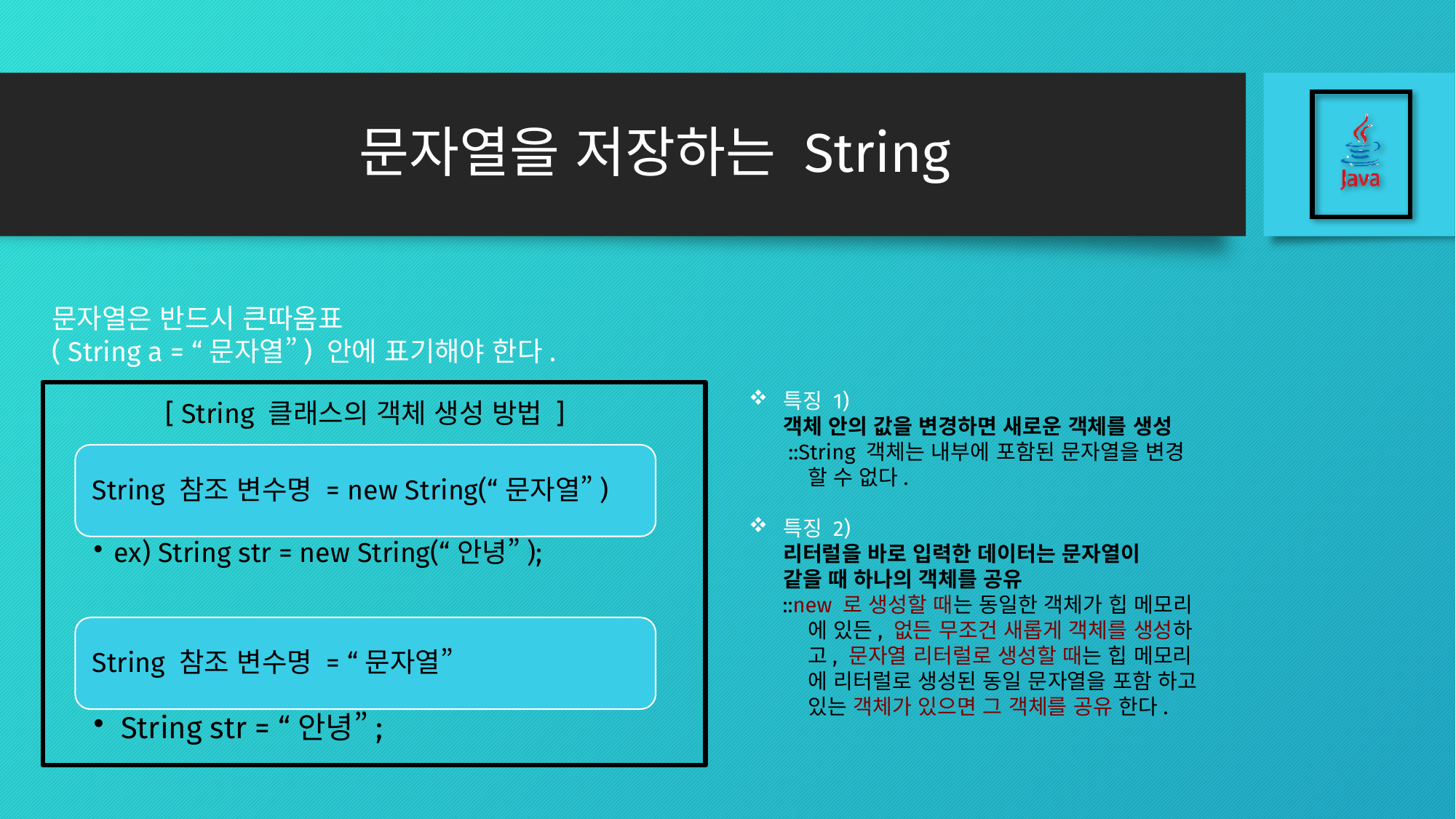

# 문자열을 저장하는 String
문자열은 반드시 큰따옴표
( String a = “문자열”) 안에 표기해야 한다.

특징 1)
객체 안의 값을 변경하면 새로운 객체를 생성
       ::String 객체는 내부에 포함된 문자열을 변경
         할 수 없다.

특징 2)
리터럴을 바로 입력한 데이터는 문자열이
같을 때 하나의 객체를 공유
      ::new 로 생성할 때는 동일한 객체가 힙 메모리
         에 있든, 없든 무조건 새롭게 객체를 생성하
         고, 문자열 리터럴로 생성할 때는 힙 메모리
         에 리터럴로 생성된 동일 문자열을 포함 하고
         있는 객체가 있으면 그 객체를 공유 한다.

[ String 클래스의 객체 생성 방법 ]
String 참조 변수명 = new String(“문자열”)
ex) String str = new String(“안녕”);
String 참조 변수명 = “문자열”
String str = “안녕”;